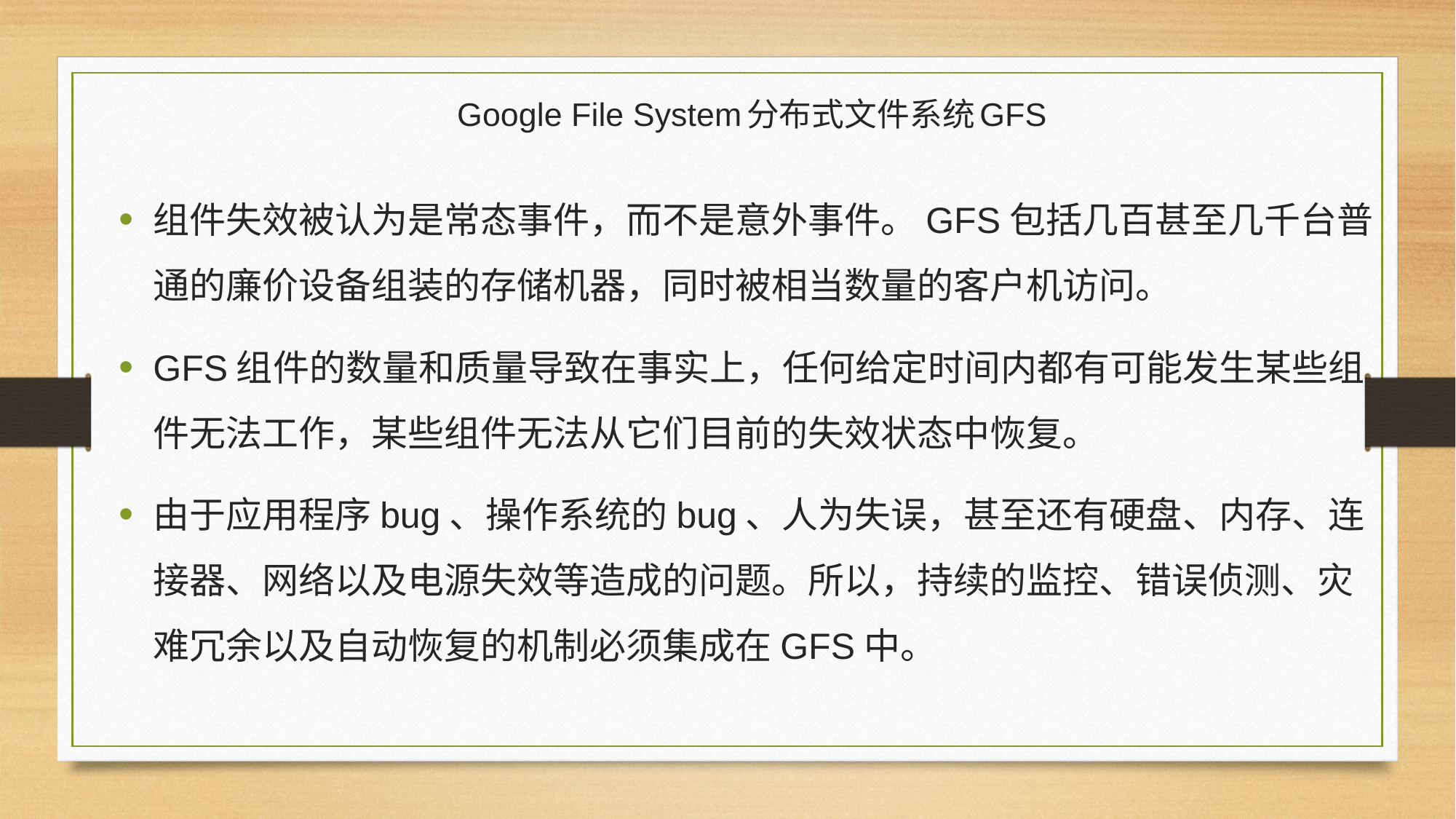

# Google File System分布式文件系统GFS
组件失效被认为是常态事件，而不是意外事件。GFS包括几百甚至几千台普通的廉价设备组装的存储机器，同时被相当数量的客户机访问。
GFS组件的数量和质量导致在事实上，任何给定时间内都有可能发生某些组件无法工作，某些组件无法从它们目前的失效状态中恢复。
由于应用程序bug、操作系统的bug、人为失误，甚至还有硬盘、内存、连接器、网络以及电源失效等造成的问题。所以，持续的监控、错误侦测、灾难冗余以及自动恢复的机制必须集成在GFS中。